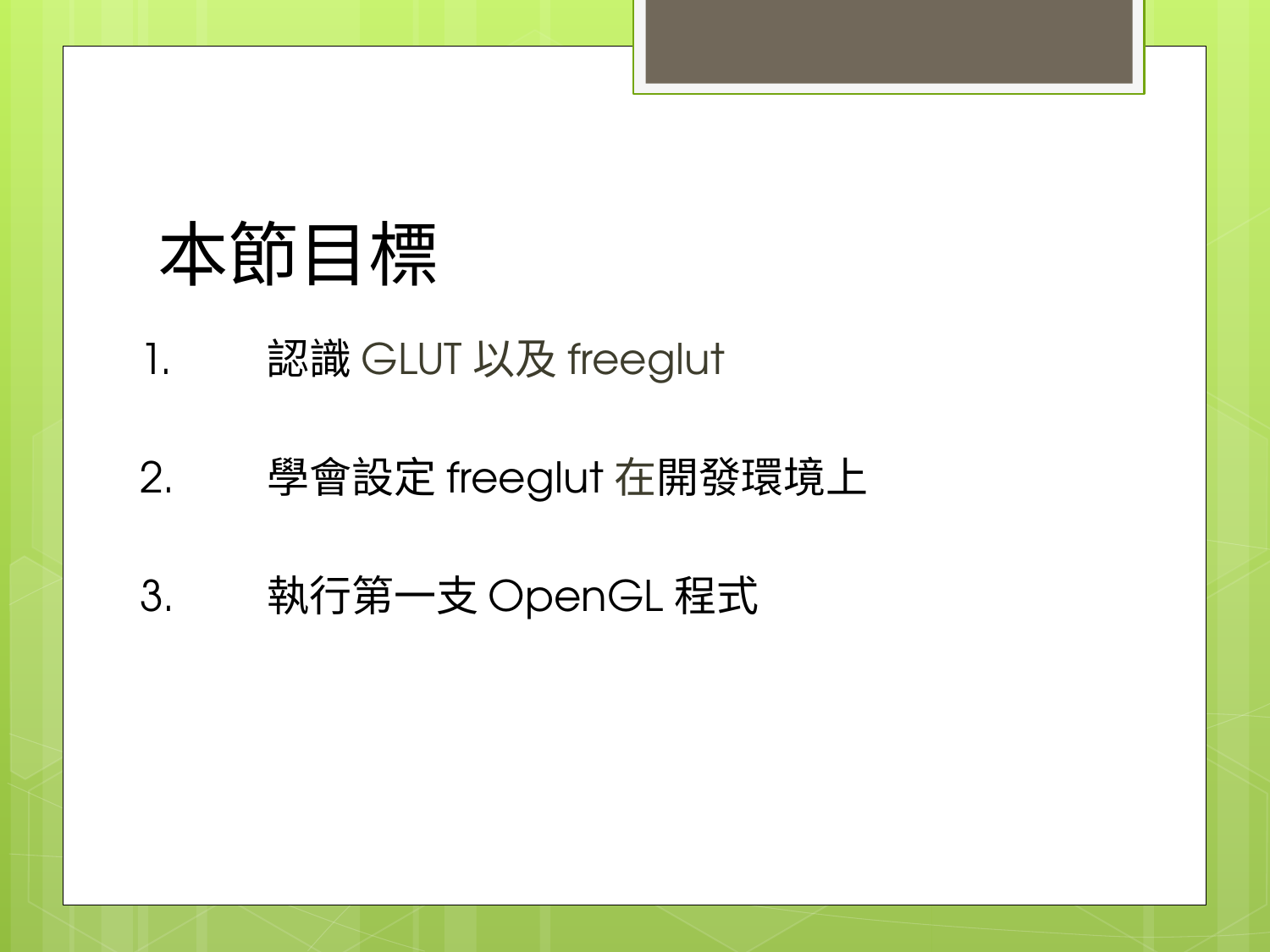

# 本節目標
	1.	認識GLUT以及freeglut

	2.	學會設定freeglut在開發環境上

	3.	執行第一支OpenGL程式